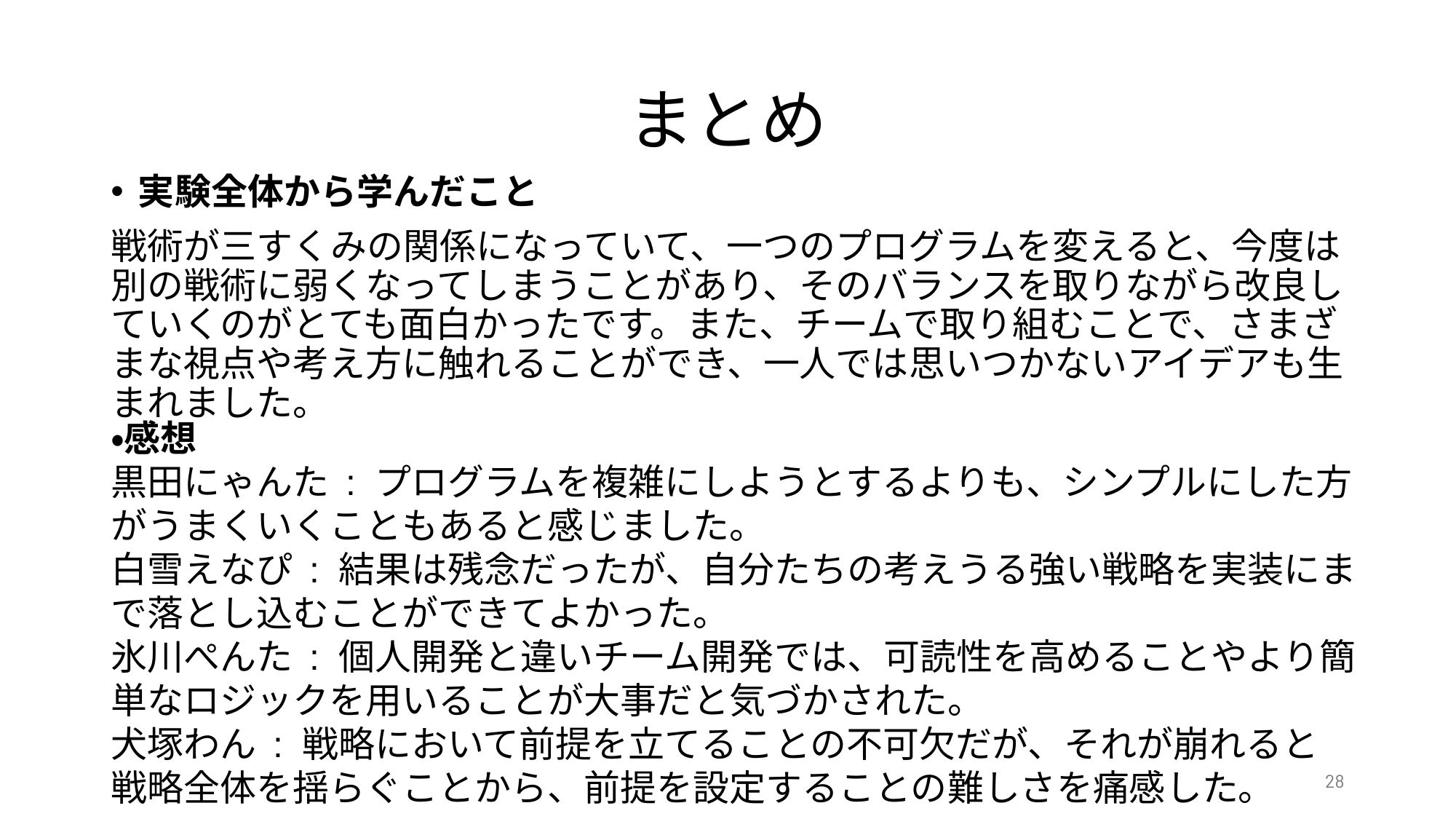

# まとめ
実験全体から学んだこと
戦術が三すくみの関係になっていて、一つのプログラムを変えると、今度は別の戦術に弱くなってしまうことがあり、そのバランスを取りながら改良していくのがとても面白かったです。また、チームで取り組むことで、さまざまな視点や考え方に触れることができ、一人では思いつかないアイデアも生まれました。

・感想
黒田にゃんた : プログラムを複雑にしようとするよりも、シンプルにした方がうまくいくこともあると感じました。
白雪えなぴ : 結果は残念だったが、自分たちの考えうる強い戦略を実装にまで落とし込むことができてよかった。
氷川ぺんた : 個人開発と違いチーム開発では、可読性を高めることやより簡単なロジックを用いることが大事だと気づかされた。
犬塚わん : 戦略において前提を立てることの不可欠だが、それが崩れると
戦略全体を揺らぐことから、前提を設定することの難しさを痛感した。
28